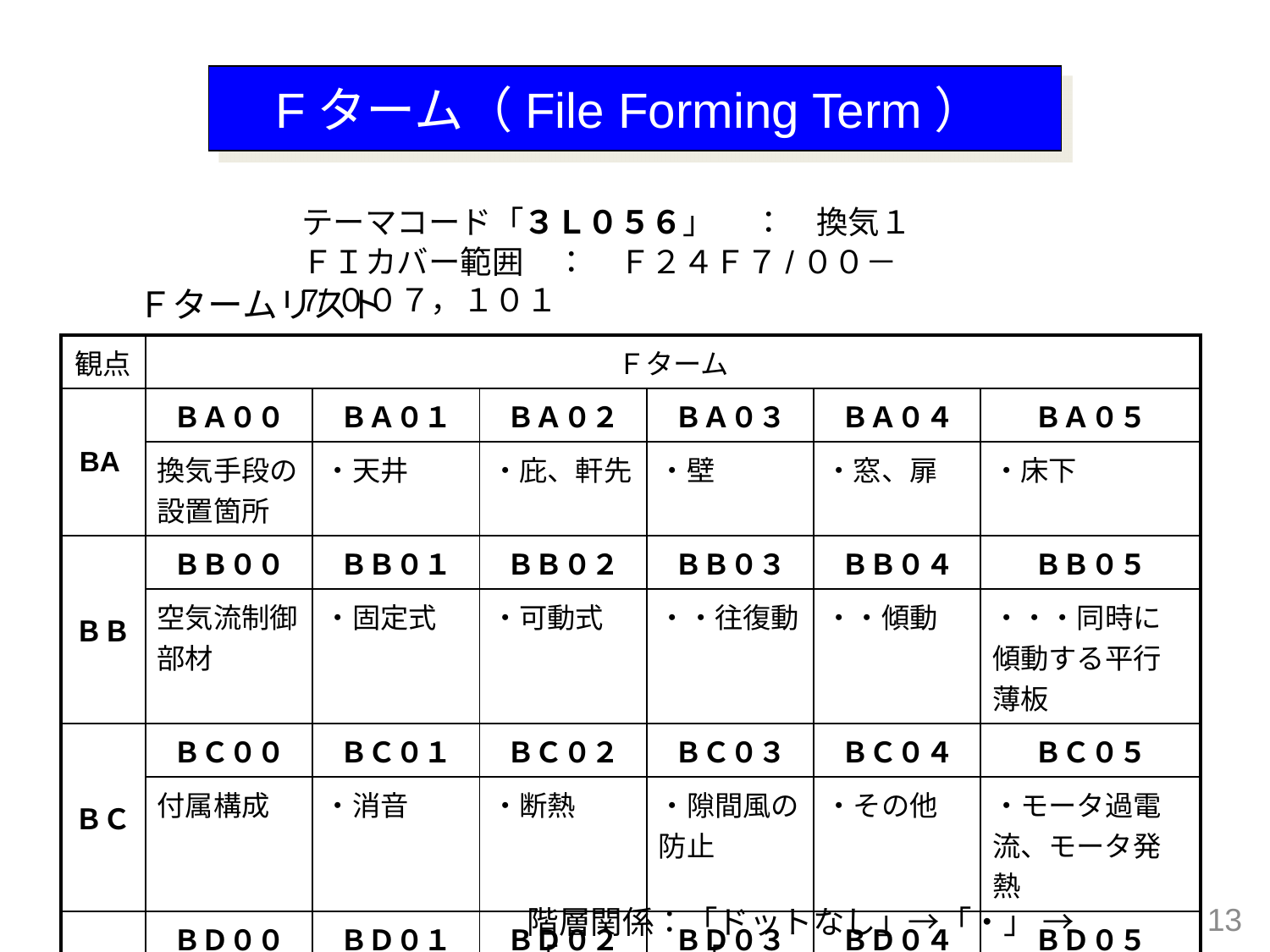

Fターム（File Forming Term）
テーマコード「３Ｌ０５６」 　：　換気１
ＦＩカバー範囲　：　Ｆ２４Ｆ７/００－7/００７，１０１
Ｆタームリスト
| 観点 | Ｆターム |  |  |  |  |  |
| --- | --- | --- | --- | --- | --- | --- |
| BA | ＢＡ００ | ＢＡ０１ | ＢＡ０２ | ＢＡ０３ | ＢＡ０４ | ＢＡ０５ |
|  | 換気手段の設置箇所 | ・天井 | ・庇、軒先 | ・壁 | ・窓、扉 | ・床下 |
| ＢＢ | ＢＢ００ | ＢＢ０１ | ＢＢ０２ | ＢＢ０３ | ＢＢ０４ | ＢＢ０５ |
|  | 空気流制御部材 | ・固定式 | ・可動式 | ・・往復動 | ・・傾動 | ・・・同時に傾動する平行薄板 |
| ＢＣ | ＢＣ００ | ＢＣ０１ | ＢＣ０２ | ＢＣ０３ | ＢＣ０４ | ＢＣ０５ |
|  | 付属構成 | ・消音 | ・断熱 | ・隙間風の防止 | ・その他 | ・モータ過電流、モータ発熱 |
| ＢＤ | ＢＤ００ | ＢＤ０１ | ＢＤ０２ | ＢＤ０３ | ＢＤ０４ | ＢＤ０５ |
|  | 検知パラメータ | ・ガス濃度 | ・温度 | ・湿度 | ・風量、風速、風圧 | ・間欠運転 |
13
階層関係：「ドットなし」→「・」 →「・・」 →「・・・」